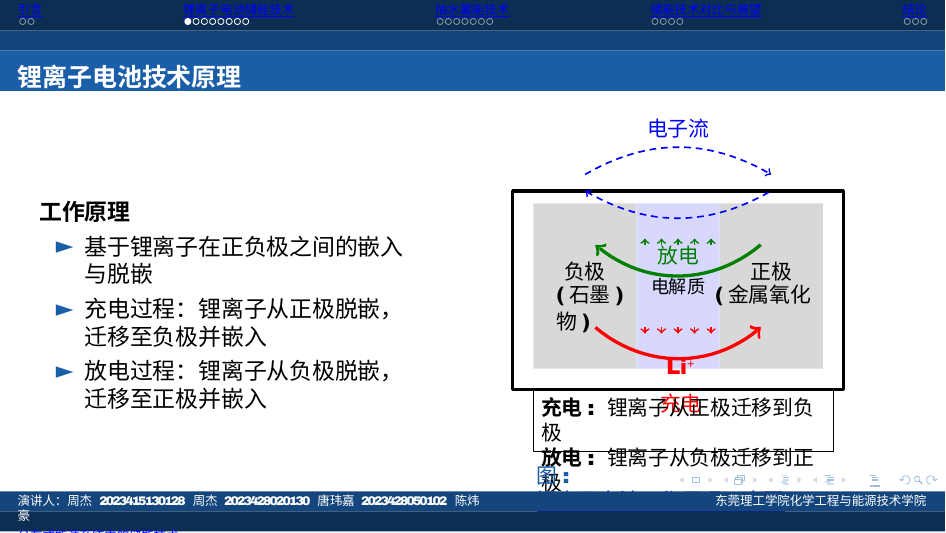

引言
锂离子电池储能技术
抽水蓄能技术
储能技术对比与展望
结论

锂离子电池技术原理
电子流

工作原理
基于锂离子在正负极之间的嵌入 与脱嵌
充电过程：锂离子从正极脱嵌， 迁移至负极并嵌入
放电过程：锂离子从负极脱嵌， 迁移至正极并嵌入

放电

正极
负极
(石墨)	电解质(金属氧化物)
Li+
充电

充电: 锂离子从正极迁移到负极
放电: 锂离子从负极迁移到正极
图: 锂离子电池工作原理示意图

演讲人：周杰 2023415130128 周杰 2023428020130 唐玮嘉 2023428050102 陈炜豪
分布式能源系统中的储能技术
东莞理工学院化学工程与能源技术学院